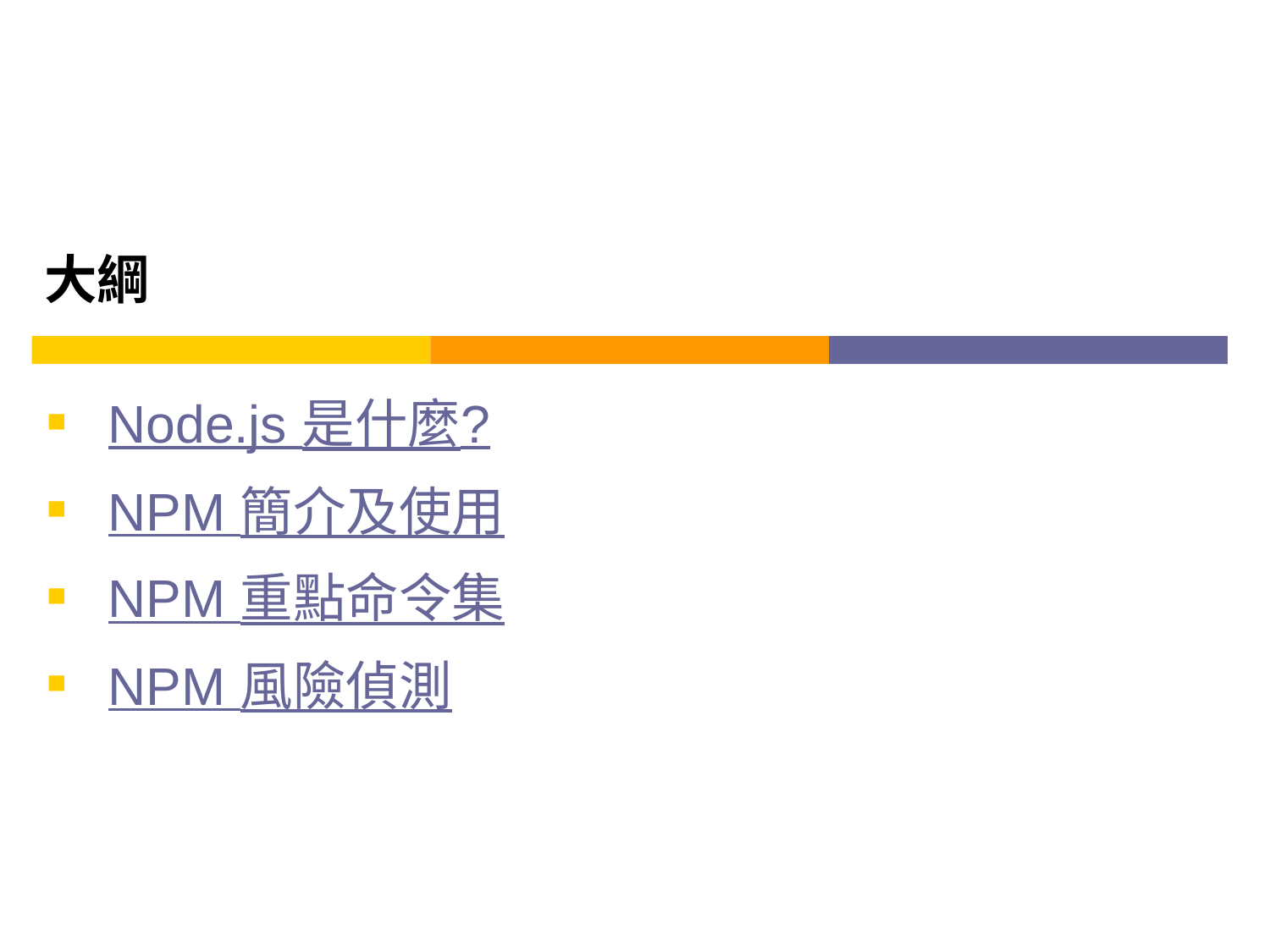

# 大綱
Node.js 是什麼?
NPM 簡介及使用
NPM 重點命令集
NPM 風險偵測